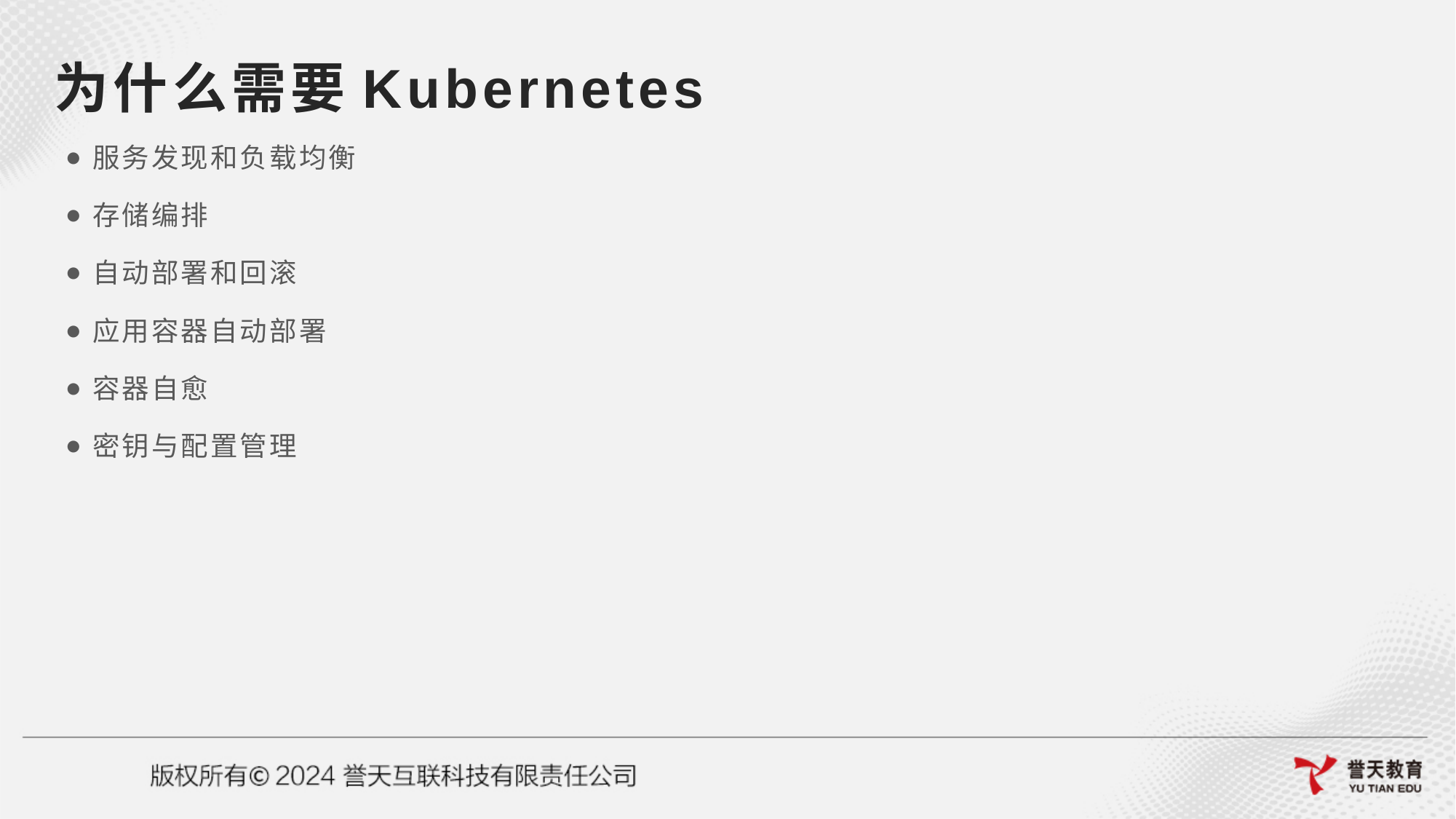

# 为什么需要Kubernetes
服务发现和负载均衡
存储编排
自动部署和回滚
应用容器自动部署
容器自愈
密钥与配置管理